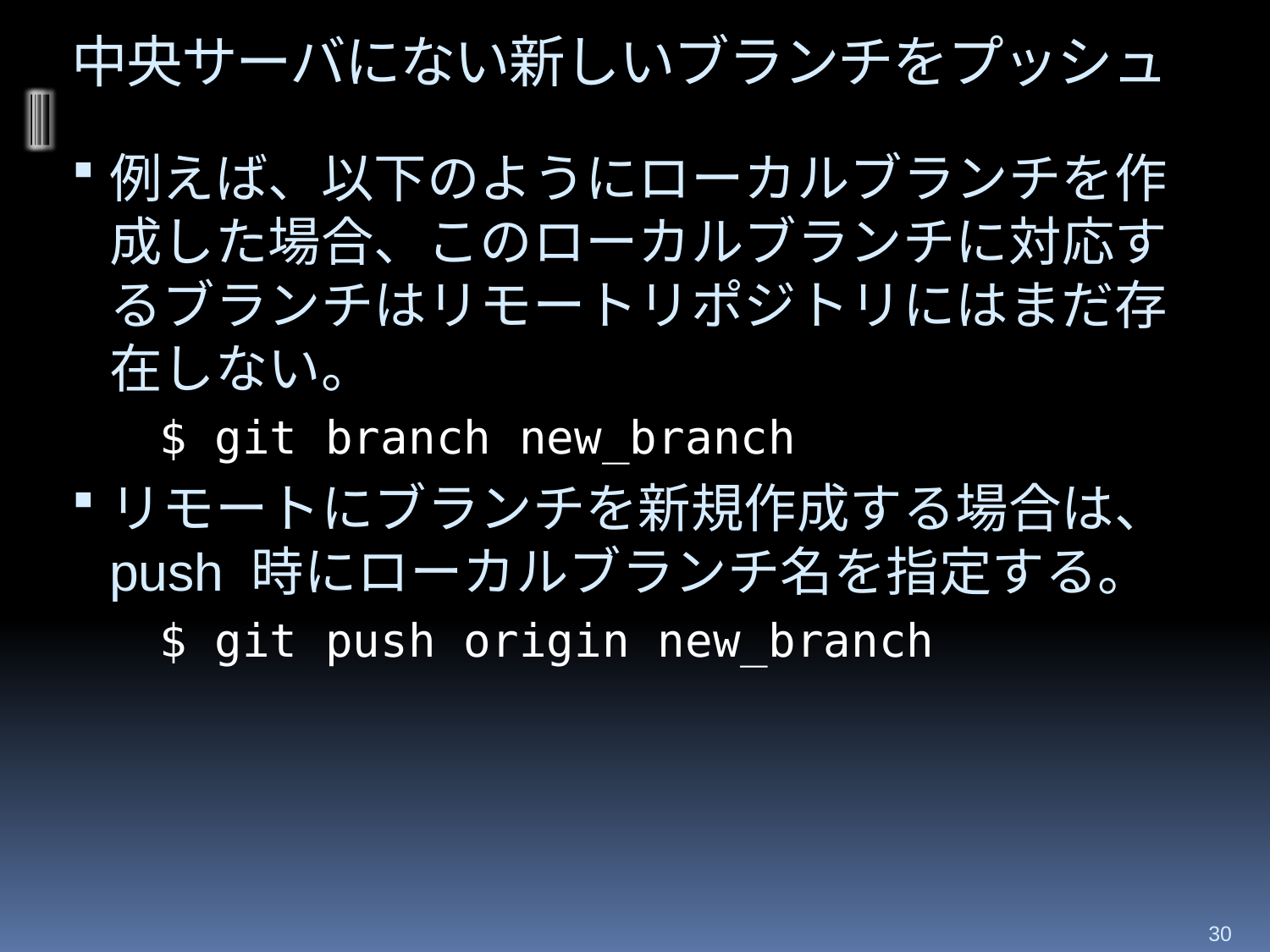

# 中央サーバにない新しいブランチをプッシュ
例えば、以下のようにローカルブランチを作成した場合、このローカルブランチに対応するブランチはリモートリポジトリにはまだ存在しない。
	$ git branch new_branch
リモートにブランチを新規作成する場合は、push 時にローカルブランチ名を指定する。
	$ git push origin new_branch
30